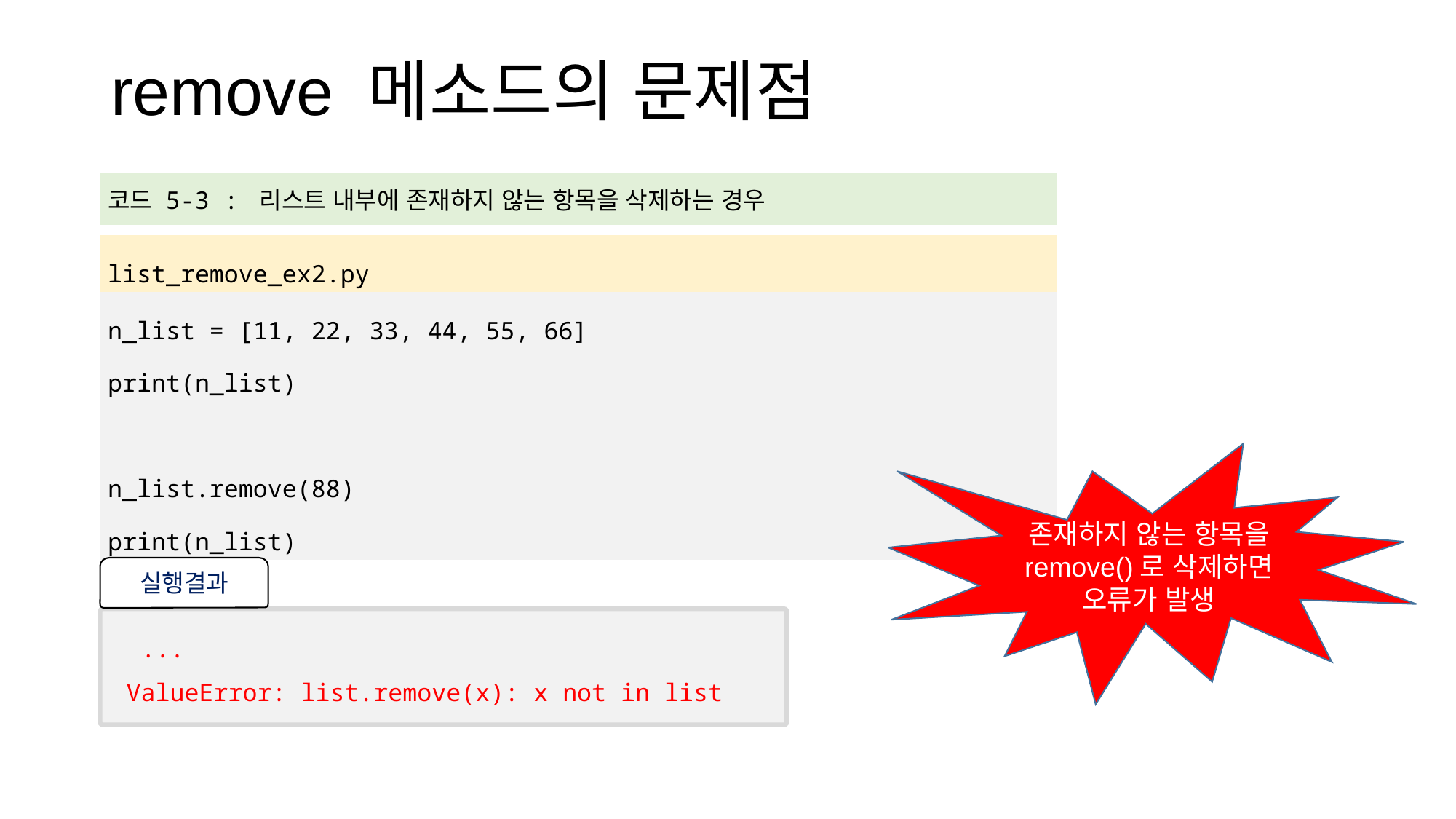

# remove 메소드의 문제점
| 코드 5-3 : 리스트 내부에 존재하지 않는 항목을 삭제하는 경우 |
| --- |
|  |
| list\_remove\_ex2.py |
| n\_list = [11, 22, 33, 44, 55, 66] print(n\_list) n\_list.remove(88) print(n\_list) |
존재하지 않는 항목을 remove()로 삭제하면 오류가 발생
실행결과

 ...
ValueError: list.remove(x): x not in list